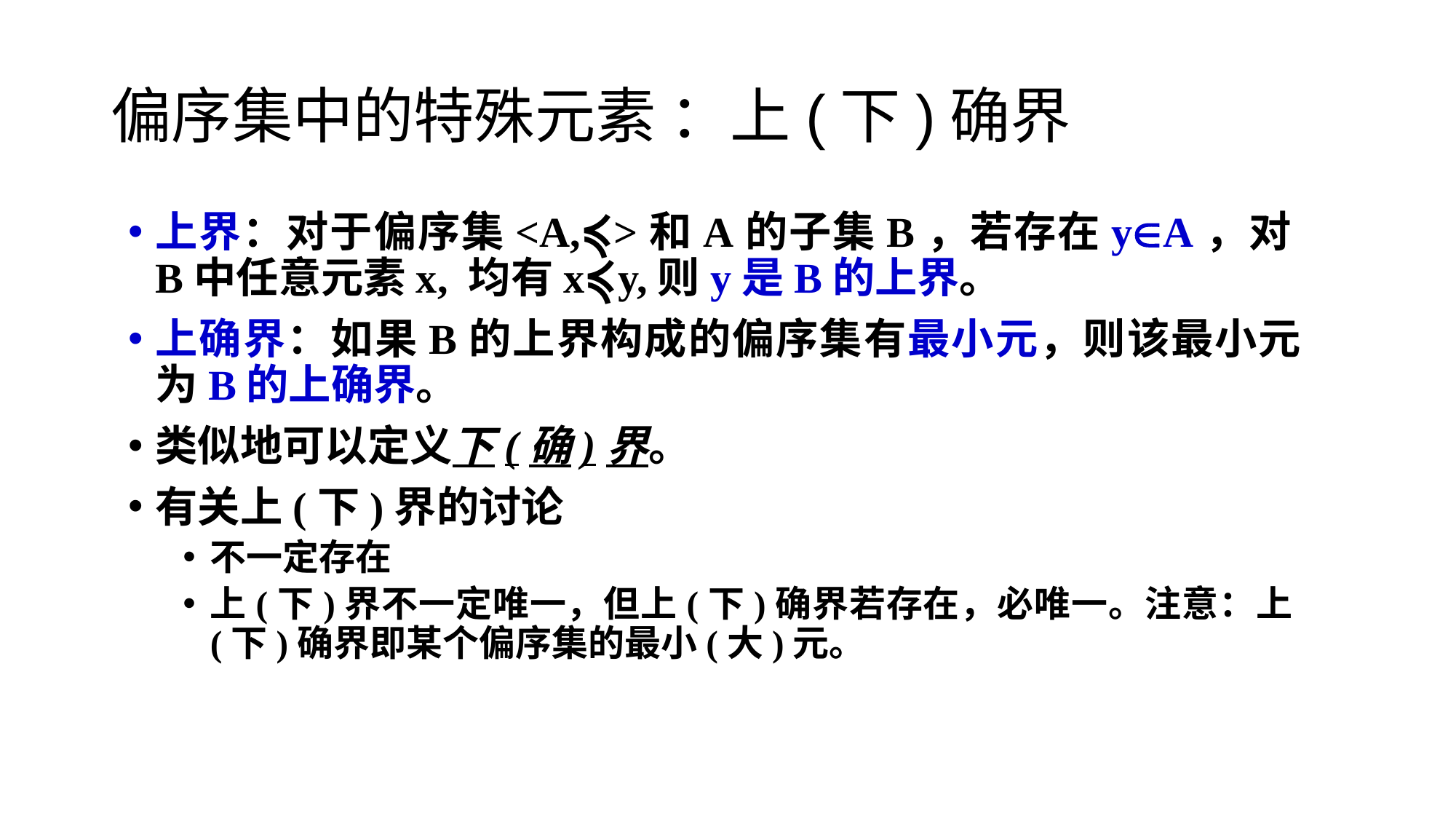

# 偏序集中的特殊元素 ：上(下)确界
上界：对于偏序集<A,≼>和A的子集B，若存在y∈A，对B中任意元素x, 均有x≼y,则y是B的上界。
上确界：如果B的上界构成的偏序集有最小元，则该最小元为B的上确界。
类似地可以定义下(确)界。
有关上(下)界的讨论
不一定存在
上(下)界不一定唯一，但上(下)确界若存在，必唯一。注意：上(下)确界即某个偏序集的最小(大)元。